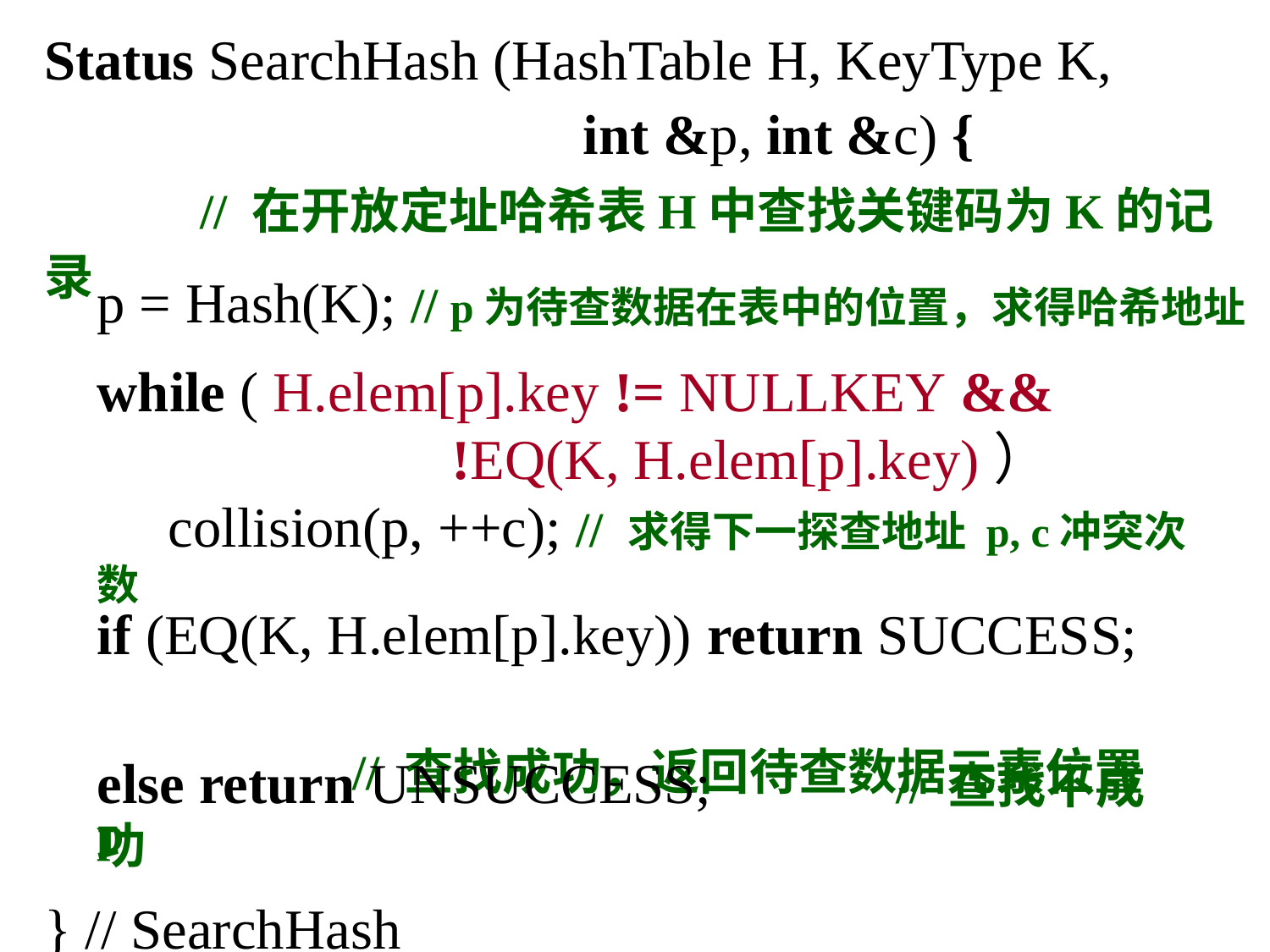

Status SearchHash (HashTable H, KeyType K,
                                      int &p, int &c) {
           // 在开放定址哈希表H中查找关键码为K的记录

} // SearchHash
p = Hash(K); // p为待查数据在表中的位置，求得哈希地址
while ( H.elem[p].key != NULLKEY &&
                         !EQ(K, H.elem[p].key)）
     collision(p, ++c); // 求得下一探查地址 p, c冲突次数
if (EQ(K, H.elem[p].key)) return SUCCESS;
                  // 查找成功，返回待查数据元素位置 p
else return UNSUCCESS;             // 查找不成功